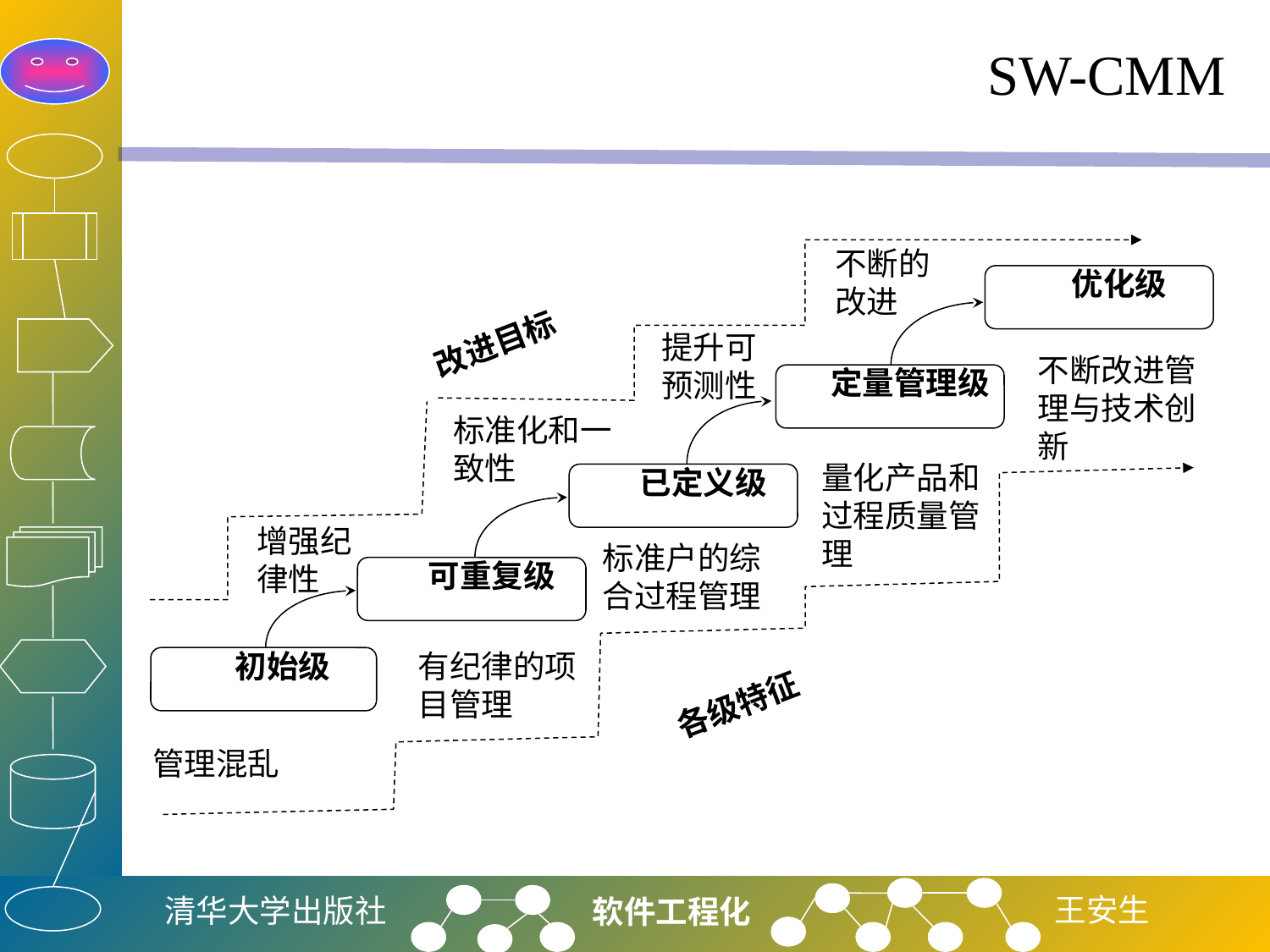

# SW-CMM

不断的改进

优化级

改进目标
提升可预测性
不断改进管理与技术创新
定量管理级

标准化和一致性
量化产品和过程质量管理
已定义级

增强纪律性
标准户的综合过程管理
可重复级

有纪律的项目管理
初始级

各级特征
管理混乱